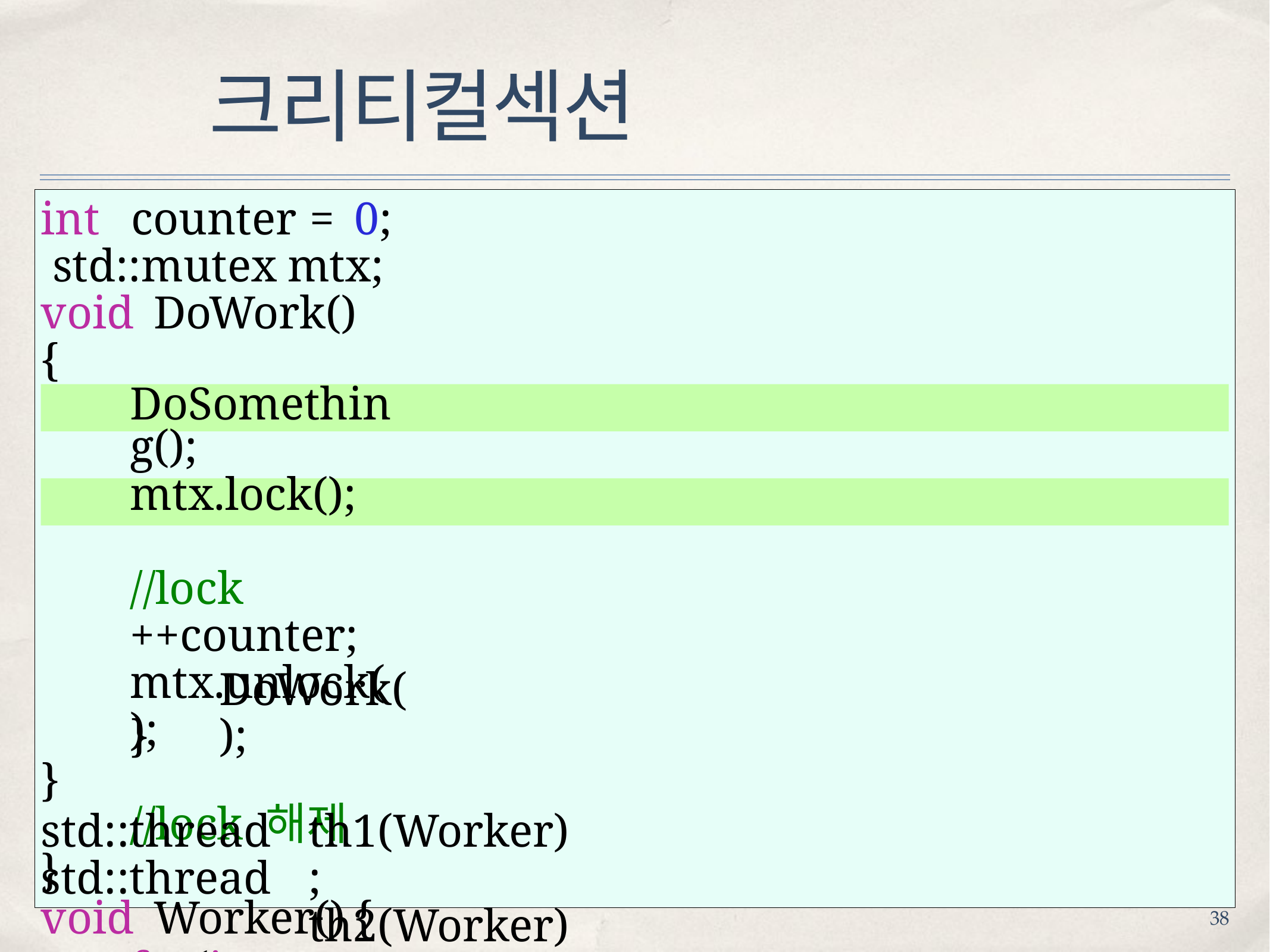

# 크리티컬섹션

int	counter	=	0;  std::mutex	mtx;  void	DoWork()	{
DoSomething();
mtx.lock();	//lock
++counter;
mtx.unlock();	//lock 해제
}
void	Worker()	{
for(int	i	=	0;	i	<	1000;	++i)	{

DoWork();
}
}
std::thread  std::thread
th1(Worker);  th2(Worker);
38